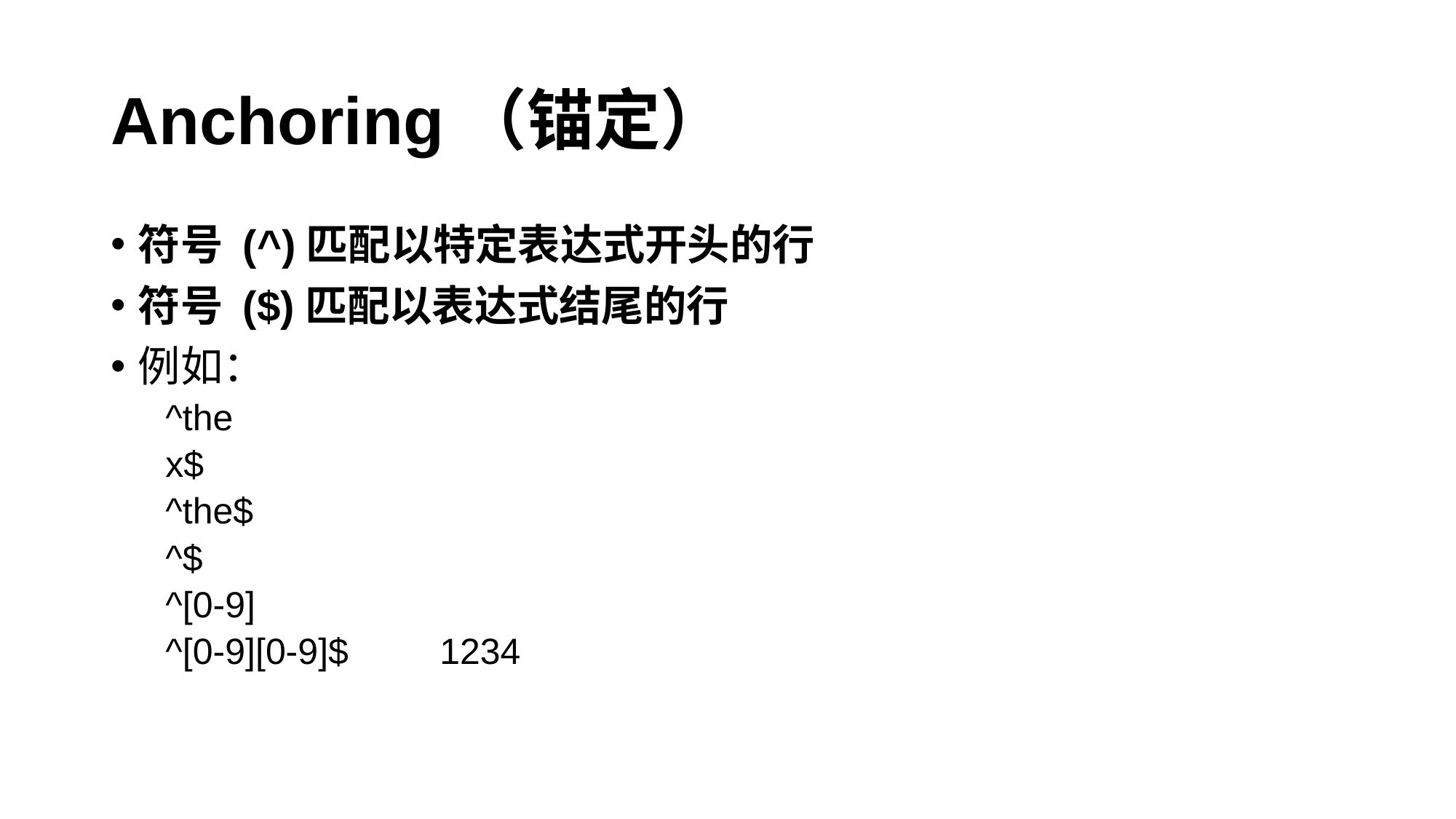

# Anchoring（锚定）
符号 (^)匹配以特定表达式开头的行
符号 ($)匹配以表达式结尾的行
例如：
^the
x$
^the$
^$
^[0-9]
^[0-9][0-9]$         1234